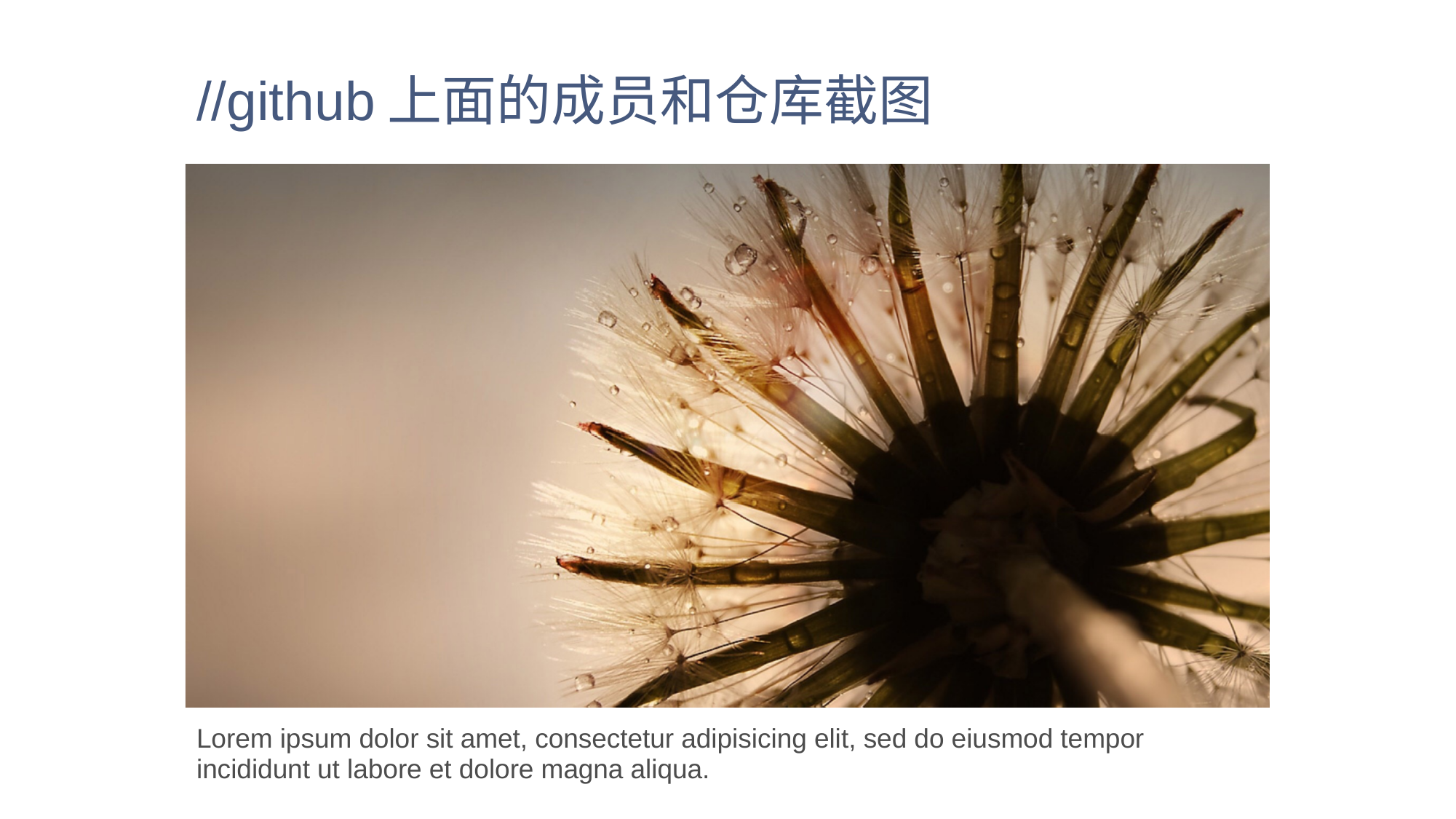

//github上面的成员和仓库截图

Lorem ipsum dolor sit amet, consectetur adipisicing elit, sed do eiusmod tempor incididunt ut labore et dolore magna aliqua.